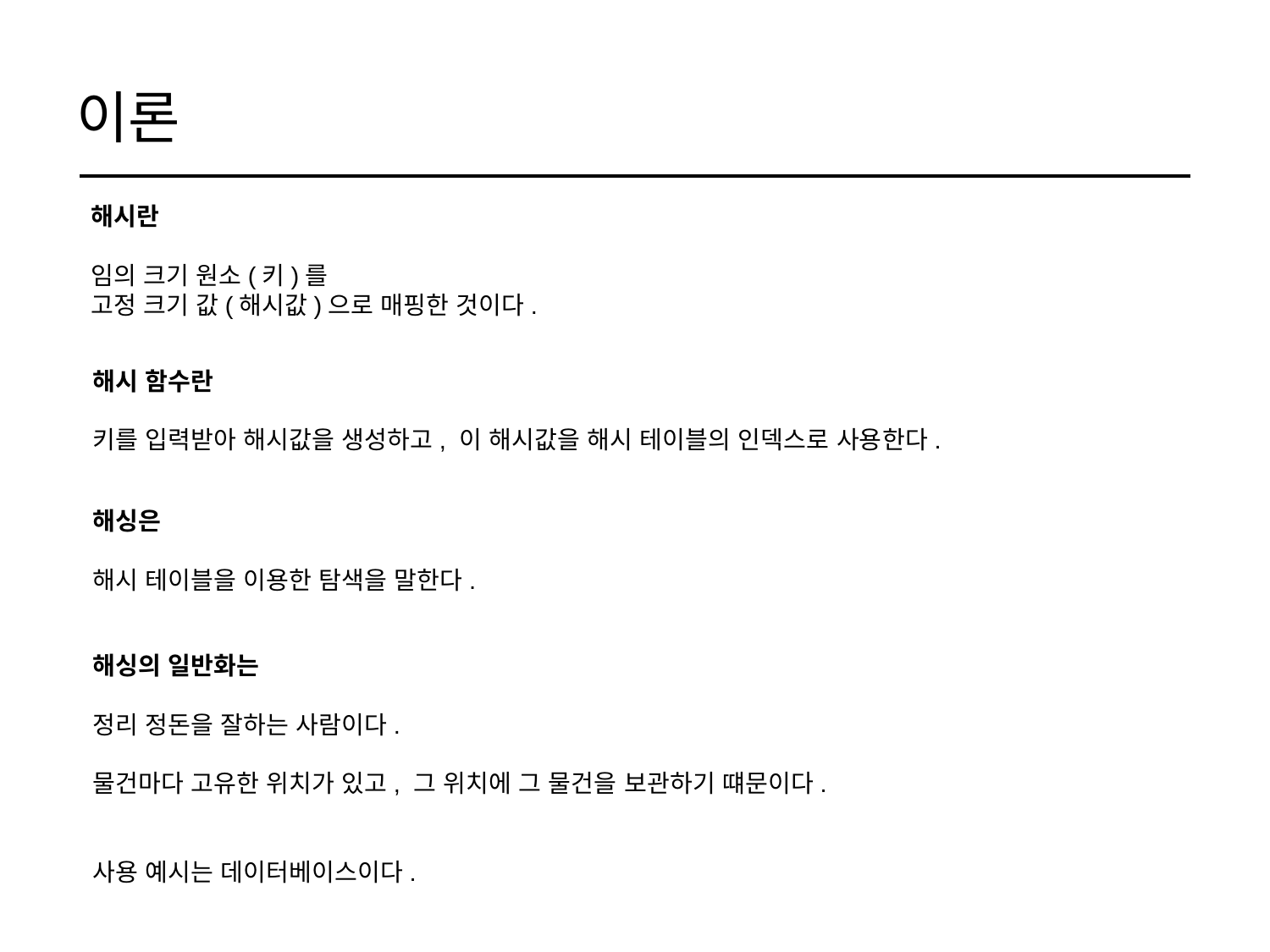

# 이론
해시란
임의 크기 원소(키)를
고정 크기 값(해시값)으로 매핑한 것이다.
해시 함수란
키를 입력받아 해시값을 생성하고, 이 해시값을 해시 테이블의 인덱스로 사용한다.
해싱은
해시 테이블을 이용한 탐색을 말한다.
해싱의 일반화는
정리 정돈을 잘하는 사람이다.
물건마다 고유한 위치가 있고, 그 위치에 그 물건을 보관하기 떄문이다.
사용 예시는 데이터베이스이다.